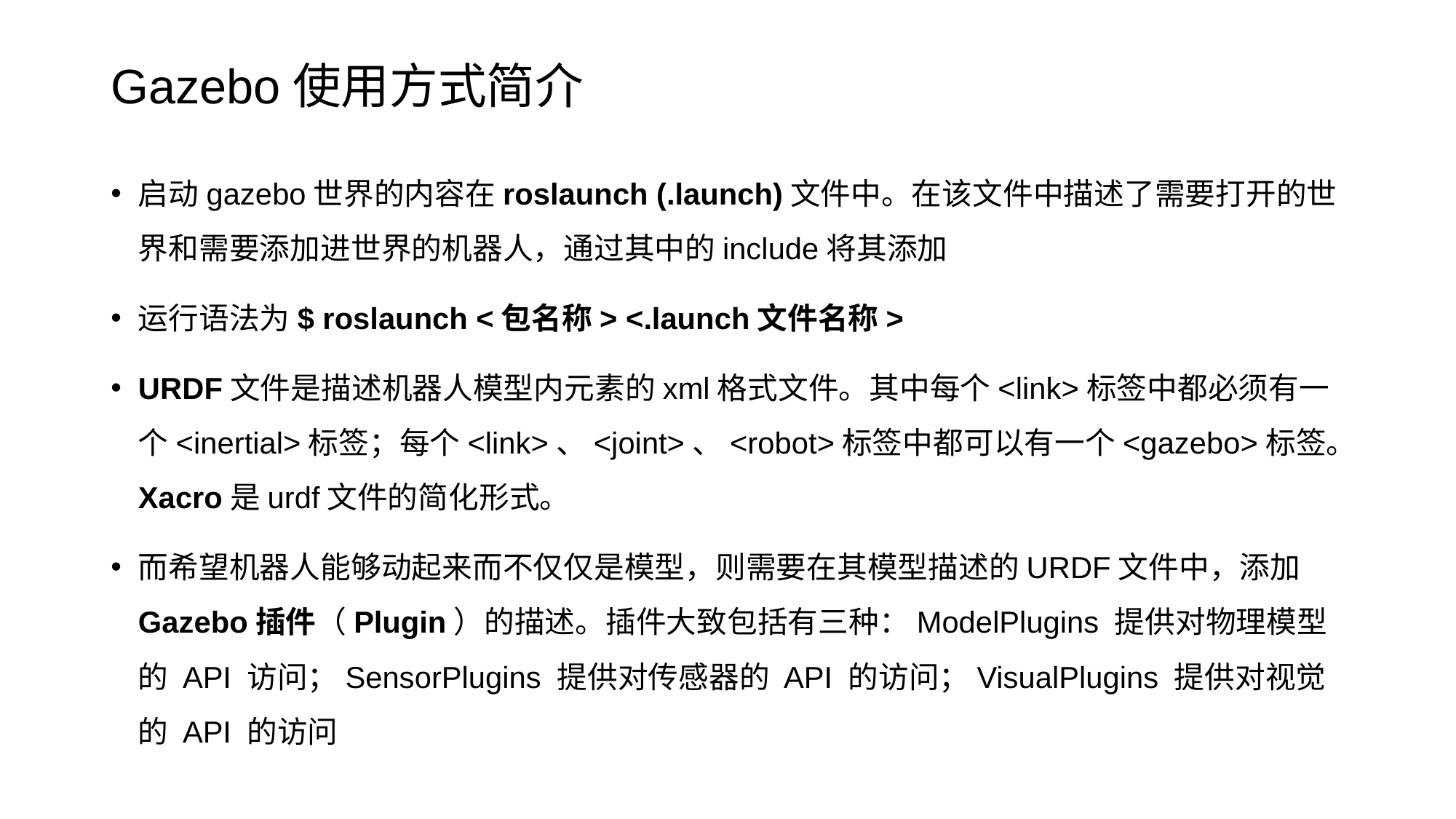

# Gazebo使用方式简介
启动gazebo世界的内容在roslaunch (.launch)文件中。在该文件中描述了需要打开的世界和需要添加进世界的机器人，通过其中的include将其添加
运行语法为$ roslaunch <包名称> <.launch文件名称>
URDF文件是描述机器人模型内元素的xml格式文件。其中每个<link>标签中都必须有一个<inertial>标签；每个<link>、<joint>、<robot>标签中都可以有一个<gazebo>标签。Xacro是urdf文件的简化形式。
而希望机器人能够动起来而不仅仅是模型，则需要在其模型描述的URDF文件中，添加Gazebo插件（Plugin）的描述。插件大致包括有三种：ModelPlugins 提供对物理模型的 API 访问；SensorPlugins 提供对传感器的 API 的访问；VisualPlugins 提供对视觉的 API 的访问